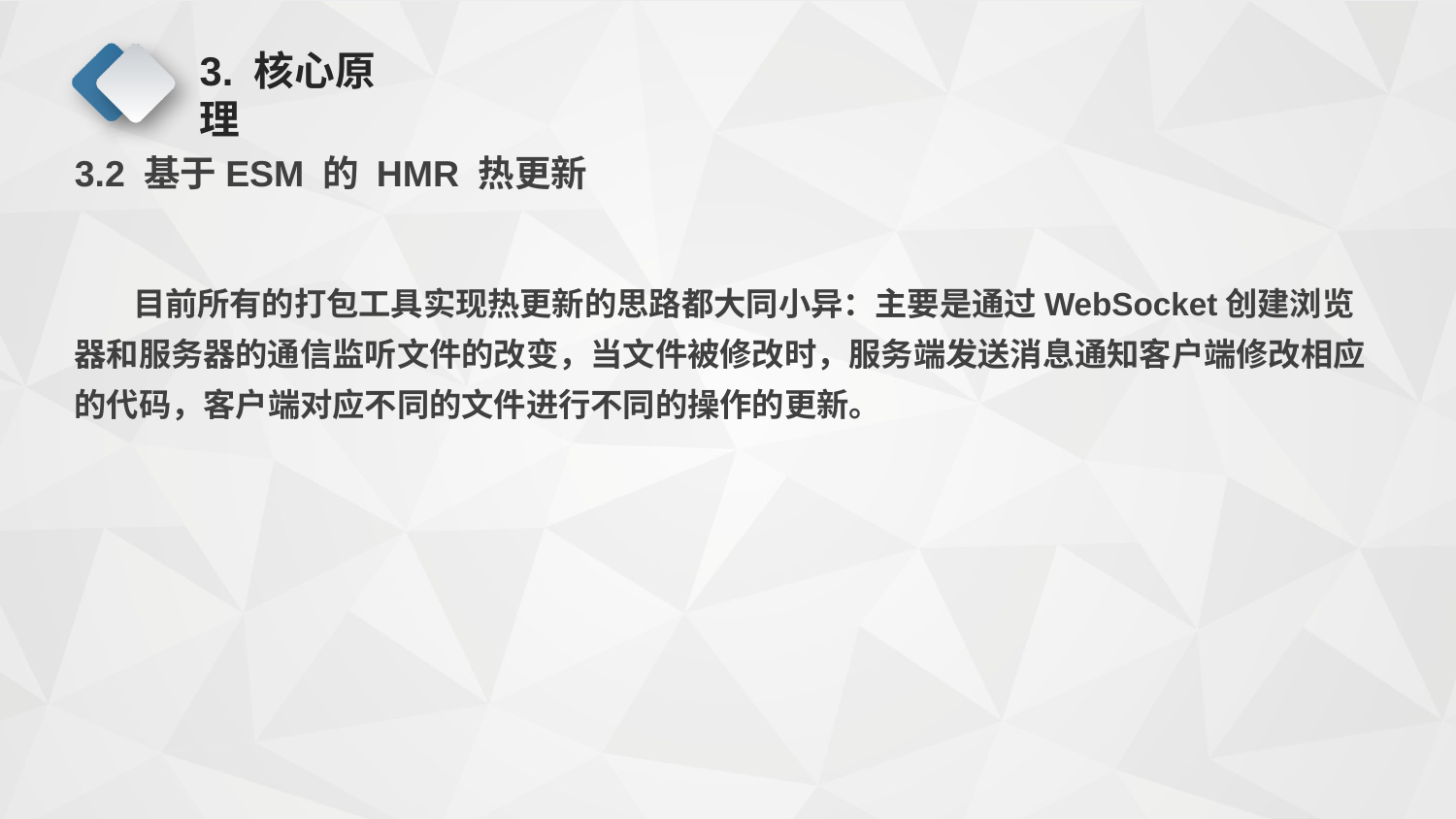

# 3. 核心原理
3.2 基于ESM 的 HMR 热更新
       目前所有的打包工具实现热更新的思路都大同小异：主要是通过WebSocket创建浏览器和服务器的通信监听文件的改变，当文件被修改时，服务端发送消息通知客户端修改相应的代码，客户端对应不同的文件进行不同的操作的更新。